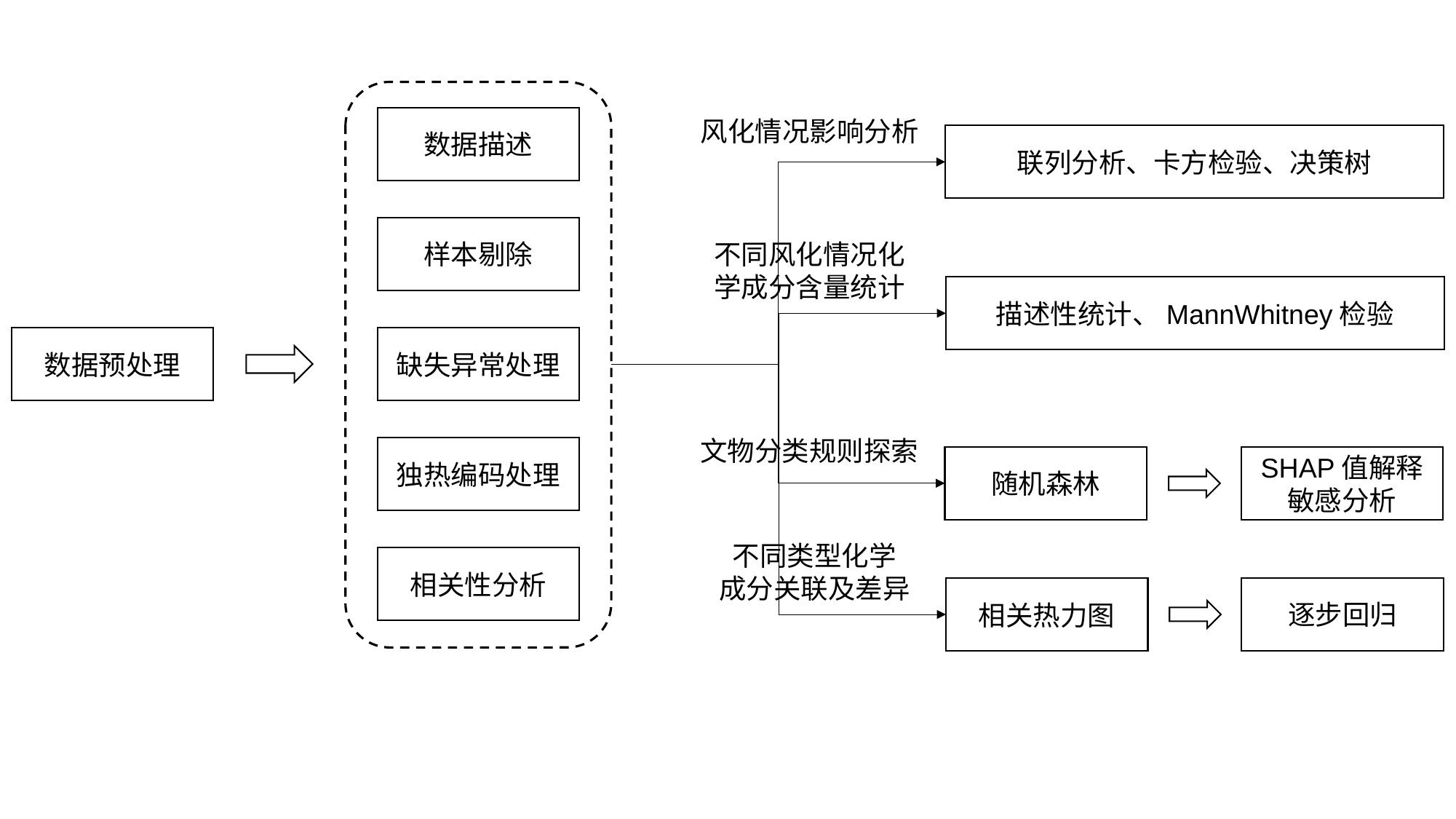

风化情况影响分析
数据描述
联列分析、卡方检验、决策树
样本剔除
不同风化情况化学成分含量统计
描述性统计、MannWhitney检验
数据预处理
缺失异常处理

文物分类规则探索
独热编码处理
随机森林
SHAP值解释敏感分析

不同类型化学
成分关联及差异
相关性分析
逐步回归
相关热力图